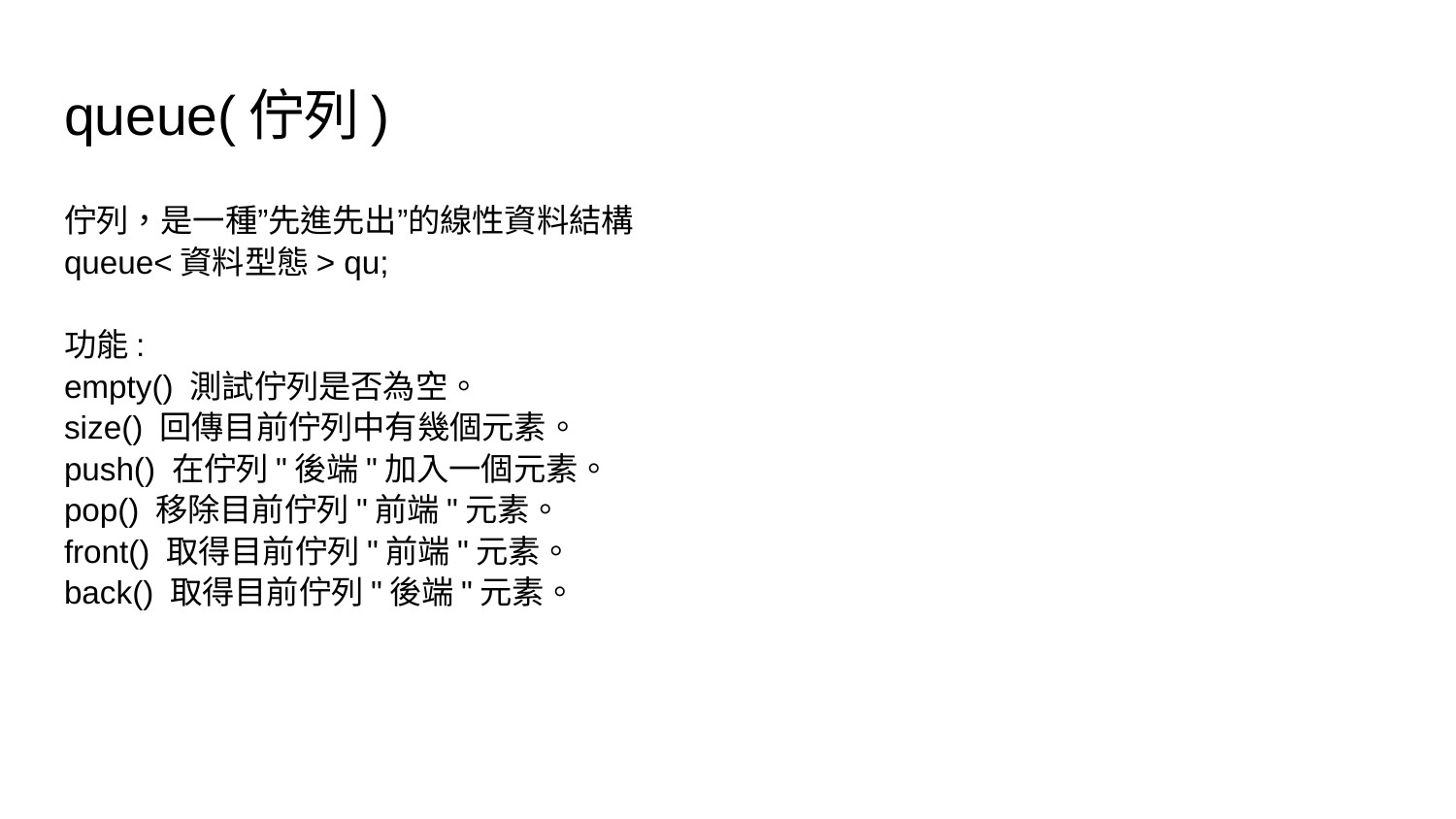

# queue(佇列)
佇列，是一種”先進先出”的線性資料結構
queue<資料型態> qu;

功能:
empty() 測試佇列是否為空。
size() 回傳目前佇列中有幾個元素。
push() 在佇列"後端"加入一個元素。
pop() 移除目前佇列"前端"元素。
front() 取得目前佇列"前端"元素。
back() 取得目前佇列"後端"元素。